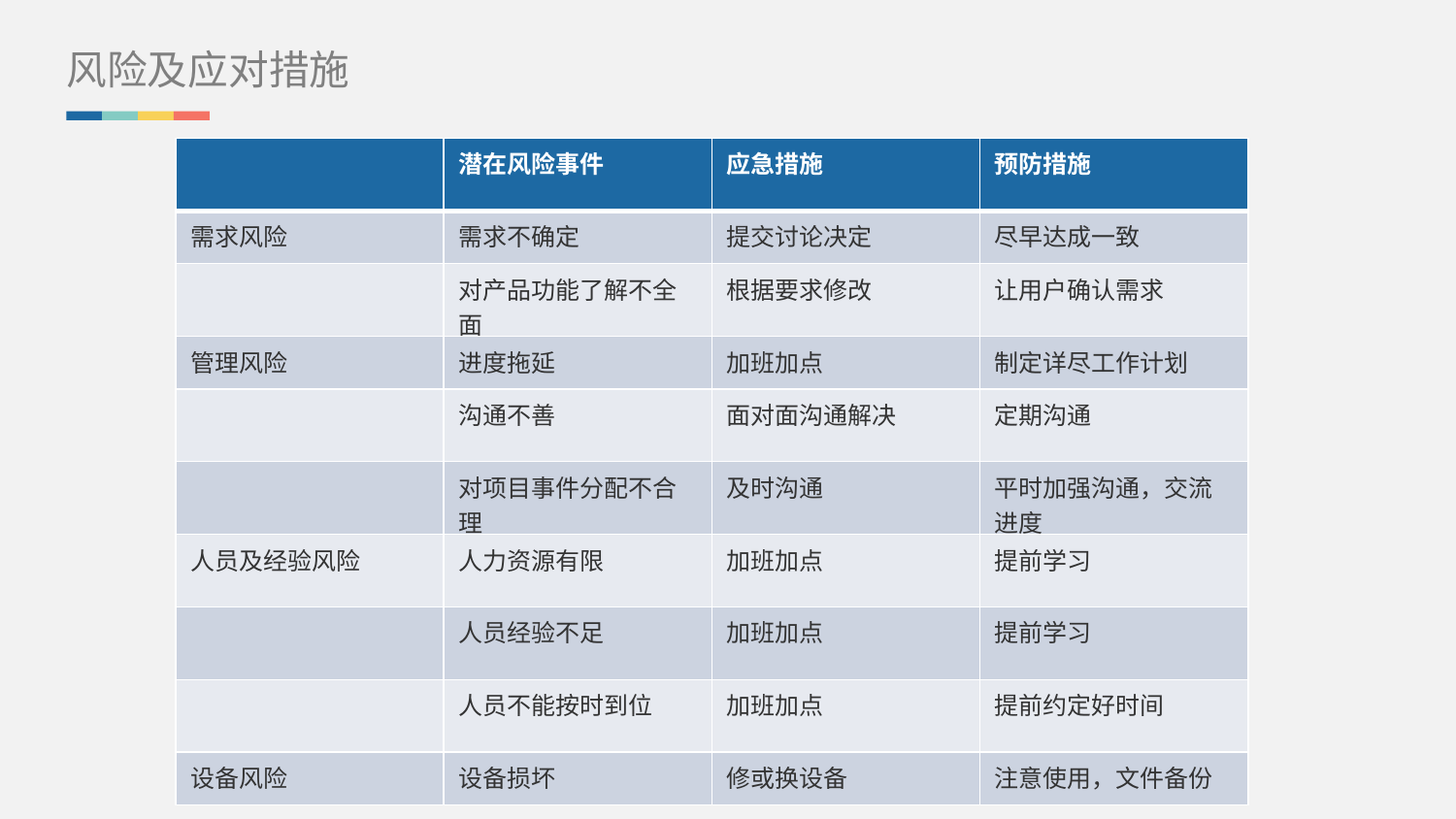

风险及应对措施

|  | 潜在风险事件 | 应急措施 | 预防措施 |
| --- | --- | --- | --- |
| 需求风险 | 需求不确定 | 提交讨论决定 | 尽早达成一致 |
|  | 对产品功能了解不全面 | 根据要求修改 | 让用户确认需求 |
| 管理风险 | 进度拖延 | 加班加点 | 制定详尽工作计划 |
|  | 沟通不善 | 面对面沟通解决 | 定期沟通 |
|  | 对项目事件分配不合理 | 及时沟通 | 平时加强沟通，交流进度 |
| 人员及经验风险 | 人力资源有限 | 加班加点 | 提前学习 |
|  | 人员经验不足 | 加班加点 | 提前学习 |
|  | 人员不能按时到位 | 加班加点 | 提前约定好时间 |
| 设备风险 | 设备损坏 | 修或换设备 | 注意使用，文件备份 |